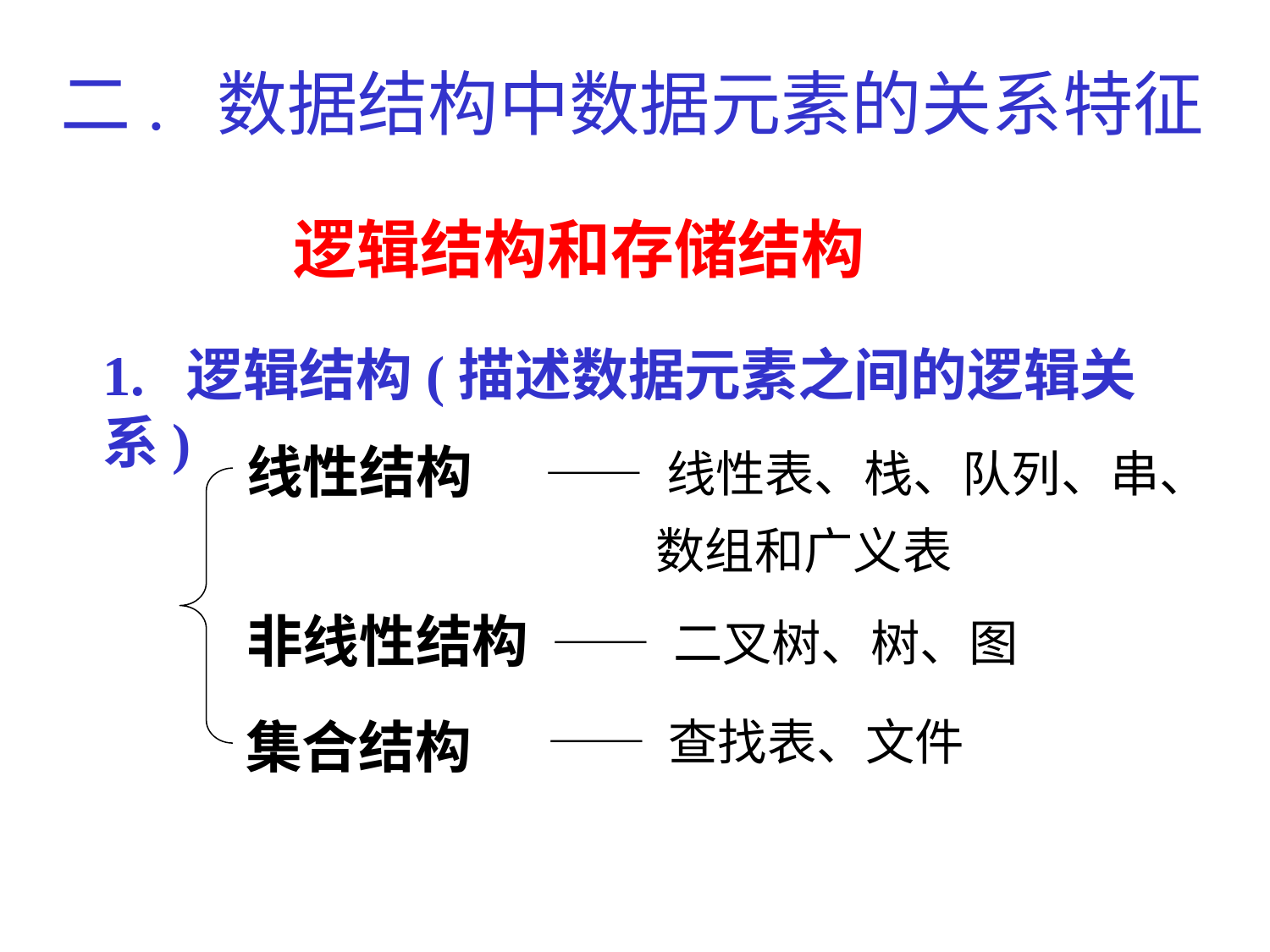

二.  数据结构中数据元素的关系特征
逻辑结构和存储结构
1.  逻辑结构(描述数据元素之间的逻辑关系)
—— 线性表、栈、队列、串、
         数组和广义表
线性结构

非线性结构
—— 二叉树、树、图
集合结构
—— 查找表、文件